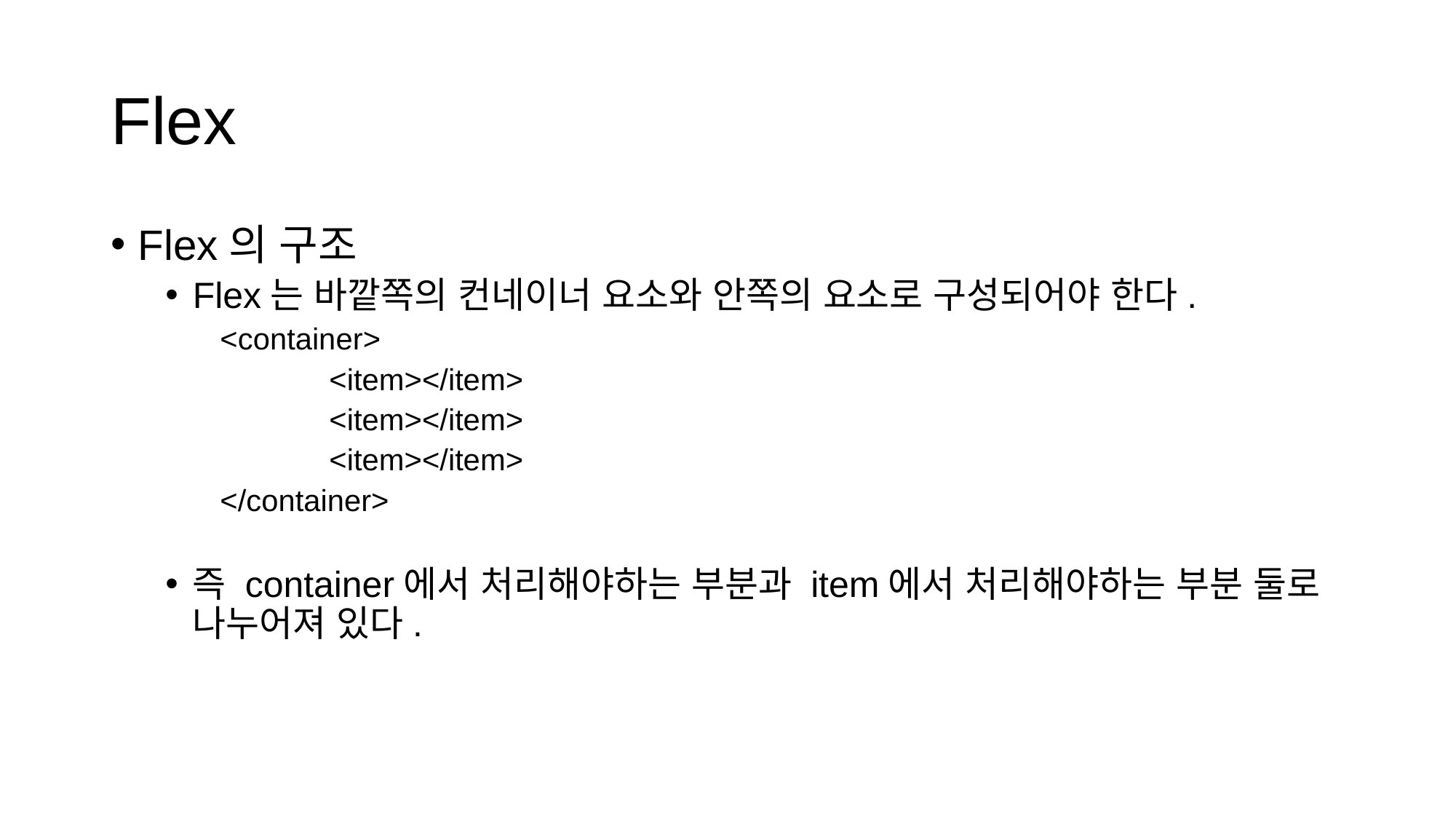

# Flex
Flex의 구조
Flex는 바깥쪽의 컨네이너 요소와 안쪽의 요소로 구성되어야 한다.
<container>
	<item></item>
	<item></item>
	<item></item>
</container>

즉 container에서 처리해야하는 부분과 item에서 처리해야하는 부분 둘로 나누어져 있다.